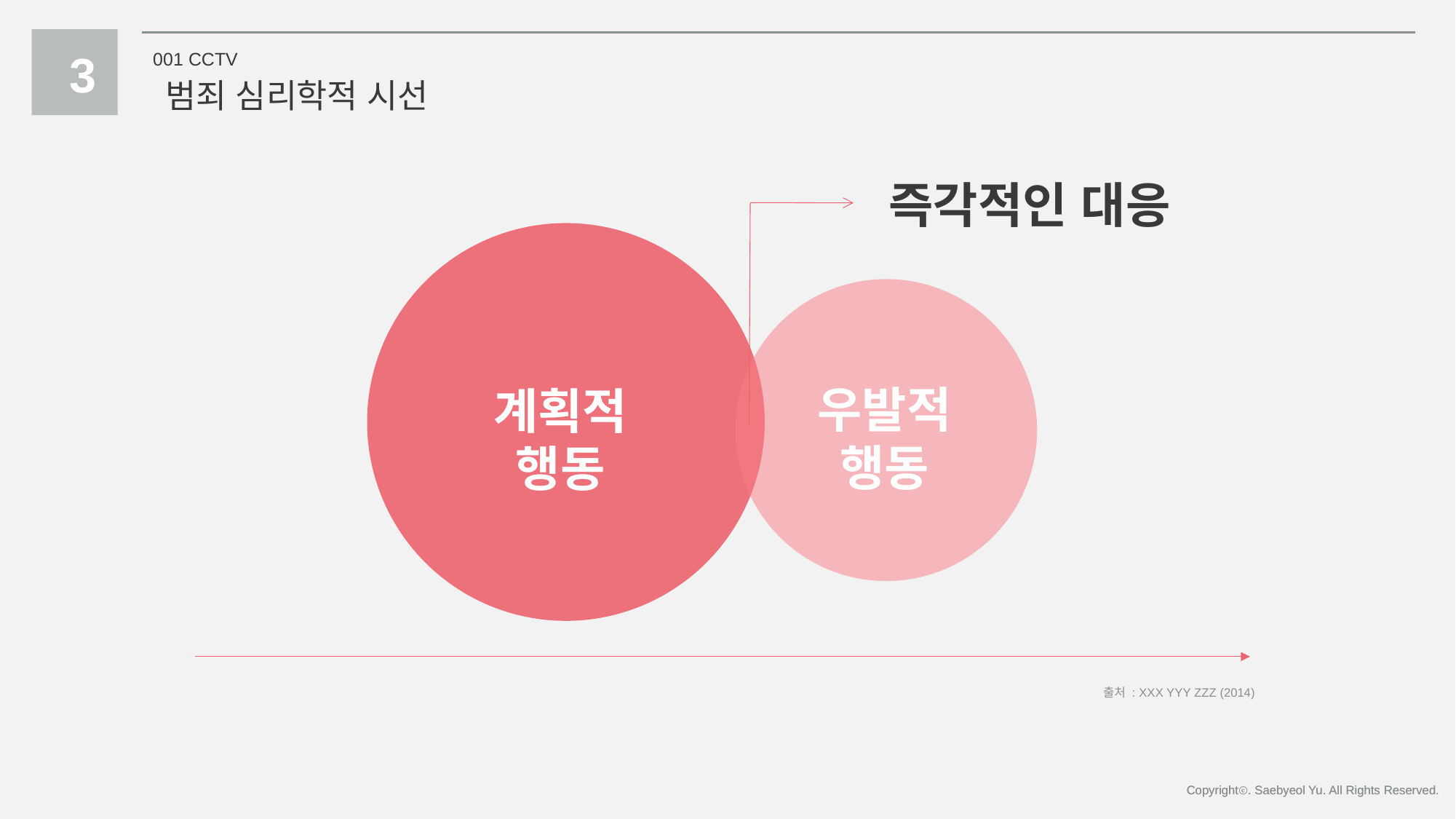

3
001 CCTV
범죄 심리학적 시선
즉각적인 대응

우발적
행동
계획적
행동
출처 : XXX YYY ZZZ (2014)
Copyrightⓒ. Saebyeol Yu. All Rights Reserved.